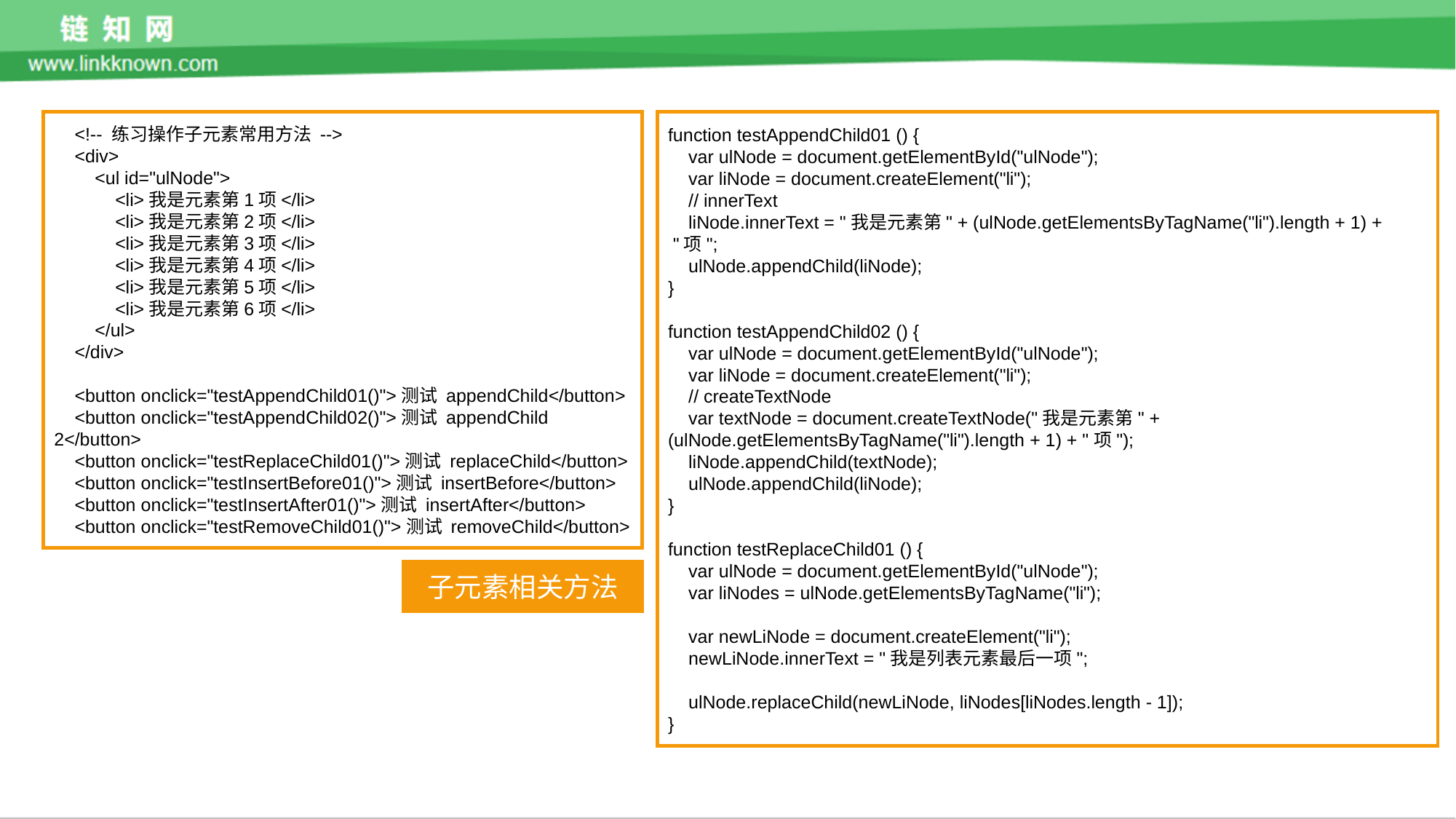

<!-- 练习操作子元素常用方法 -->
    <div>
        <ul id="ulNode">
            <li>我是元素第1项</li>
            <li>我是元素第2项</li>
            <li>我是元素第3项</li>
            <li>我是元素第4项</li>
            <li>我是元素第5项</li>
            <li>我是元素第6项</li>
        </ul>
    </div>

    <button onclick="testAppendChild01()">测试 appendChild</button>
    <button onclick="testAppendChild02()">测试 appendChild 2</button>
    <button onclick="testReplaceChild01()">测试 replaceChild</button>
    <button onclick="testInsertBefore01()">测试 insertBefore</button>
    <button onclick="testInsertAfter01()">测试 insertAfter</button>
    <button onclick="testRemoveChild01()">测试 removeChild</button>
function testAppendChild01 () {
    var ulNode = document.getElementById("ulNode");
    var liNode = document.createElement("li");
    // innerText
    liNode.innerText = "我是元素第" + (ulNode.getElementsByTagName("li").length + 1) + "项";
    ulNode.appendChild(liNode);
}

function testAppendChild02 () {
    var ulNode = document.getElementById("ulNode");
    var liNode = document.createElement("li");
    // createTextNode
    var textNode = document.createTextNode("我是元素第" + (ulNode.getElementsByTagName("li").length + 1) + "项");
    liNode.appendChild(textNode);
    ulNode.appendChild(liNode);
}

function testReplaceChild01 () {
    var ulNode = document.getElementById("ulNode");
    var liNodes = ulNode.getElementsByTagName("li");

    var newLiNode = document.createElement("li");
    newLiNode.innerText = "我是列表元素最后一项";

    ulNode.replaceChild(newLiNode, liNodes[liNodes.length - 1]);
}
子元素相关方法